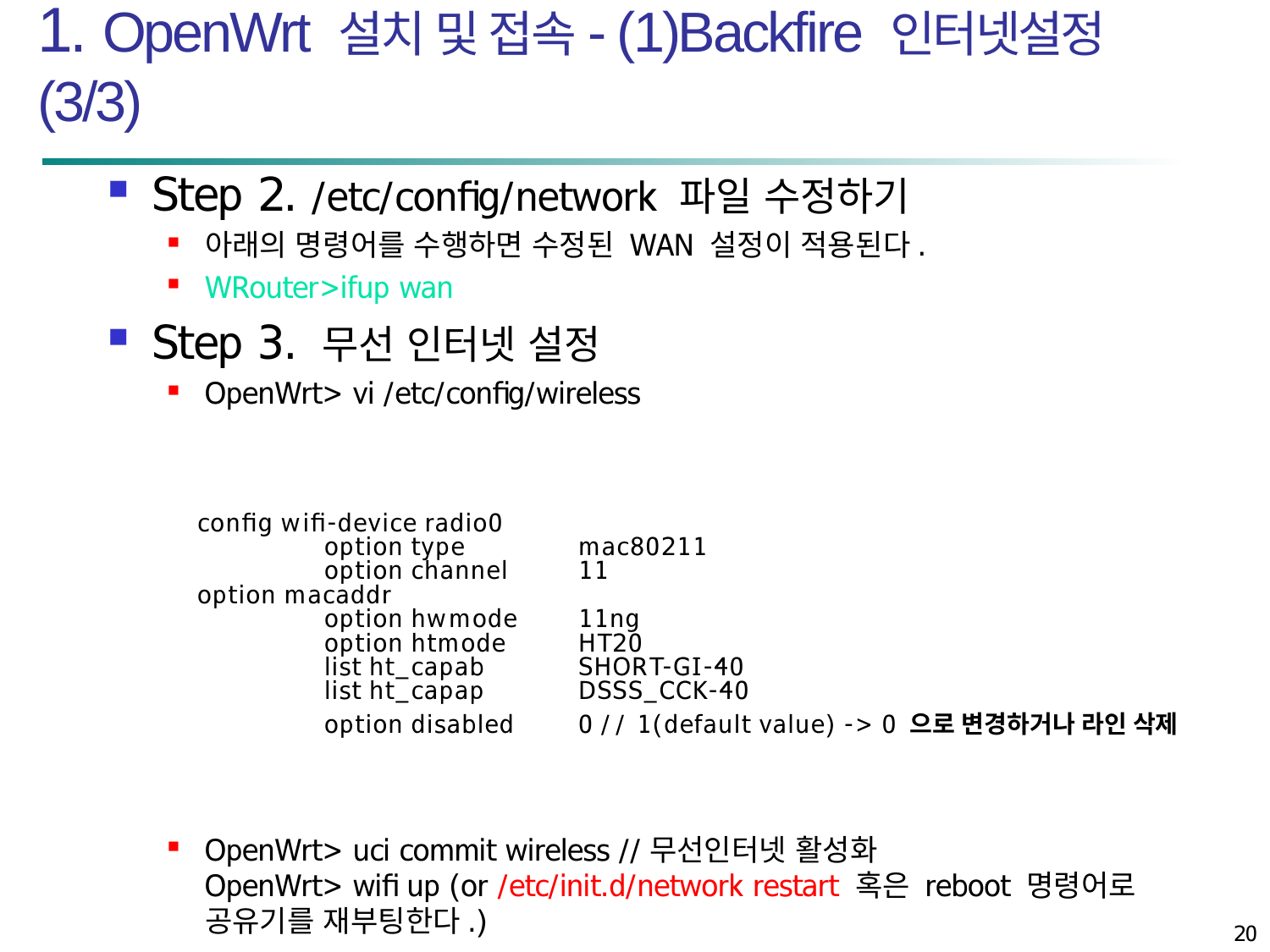

1. OpenWrt 설치 및 접속- (1)Backfire 인터넷설정(3/3)
Step 2. /etc/config/network 파일 수정하기
아래의 명령어를 수행하면 수정된 WAN 설정이 적용된다.
WRouter>ifup wan
Step 3. 무선 인터넷 설정
OpenWrt> vi /etc/config/wireless

OpenWrt> uci commit wireless //무선인터넷 활성화
OpenWrt> wifi up (or /etc/init.d/network restart 혹은 reboot 명령어로 공유기를 재부팅한다.)

| config wifi-device radio0 option type mac80211 option channel 11 option macaddr option hwmode 11ng option htmode HT20 list ht\_capab SHORT-GI-40 list ht\_capap DSSS\_CCK-40 option disabled 0 // 1(default value) -> 0 으로 변경하거나 라인 삭제 |
| --- |
20